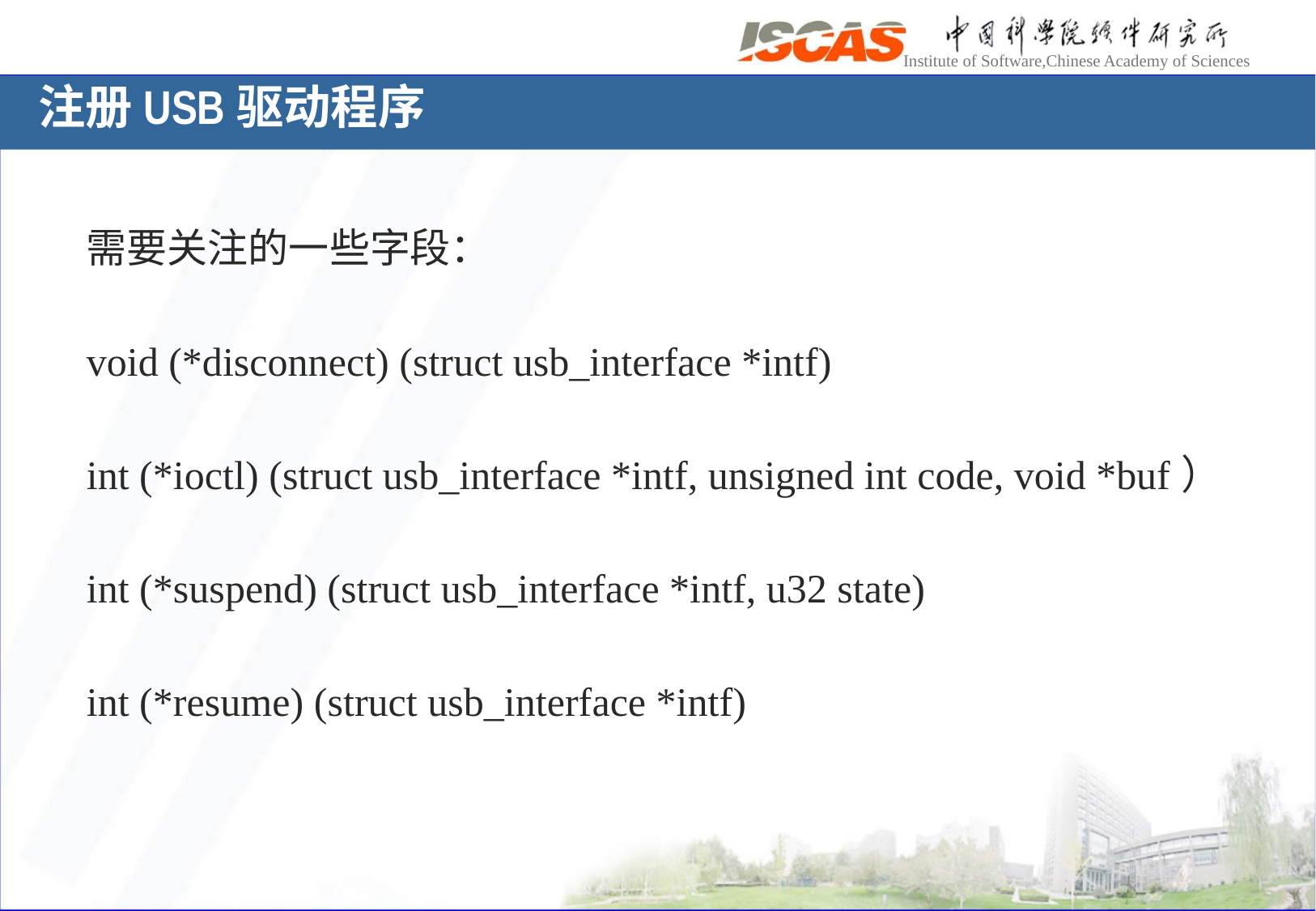

# 注册USB驱动程序
需要关注的一些字段：

void (*disconnect) (struct usb_interface *intf)

int (*ioctl) (struct usb_interface *intf, unsigned int code, void *buf）

int (*suspend) (struct usb_interface *intf, u32 state)

int (*resume) (struct usb_interface *intf)